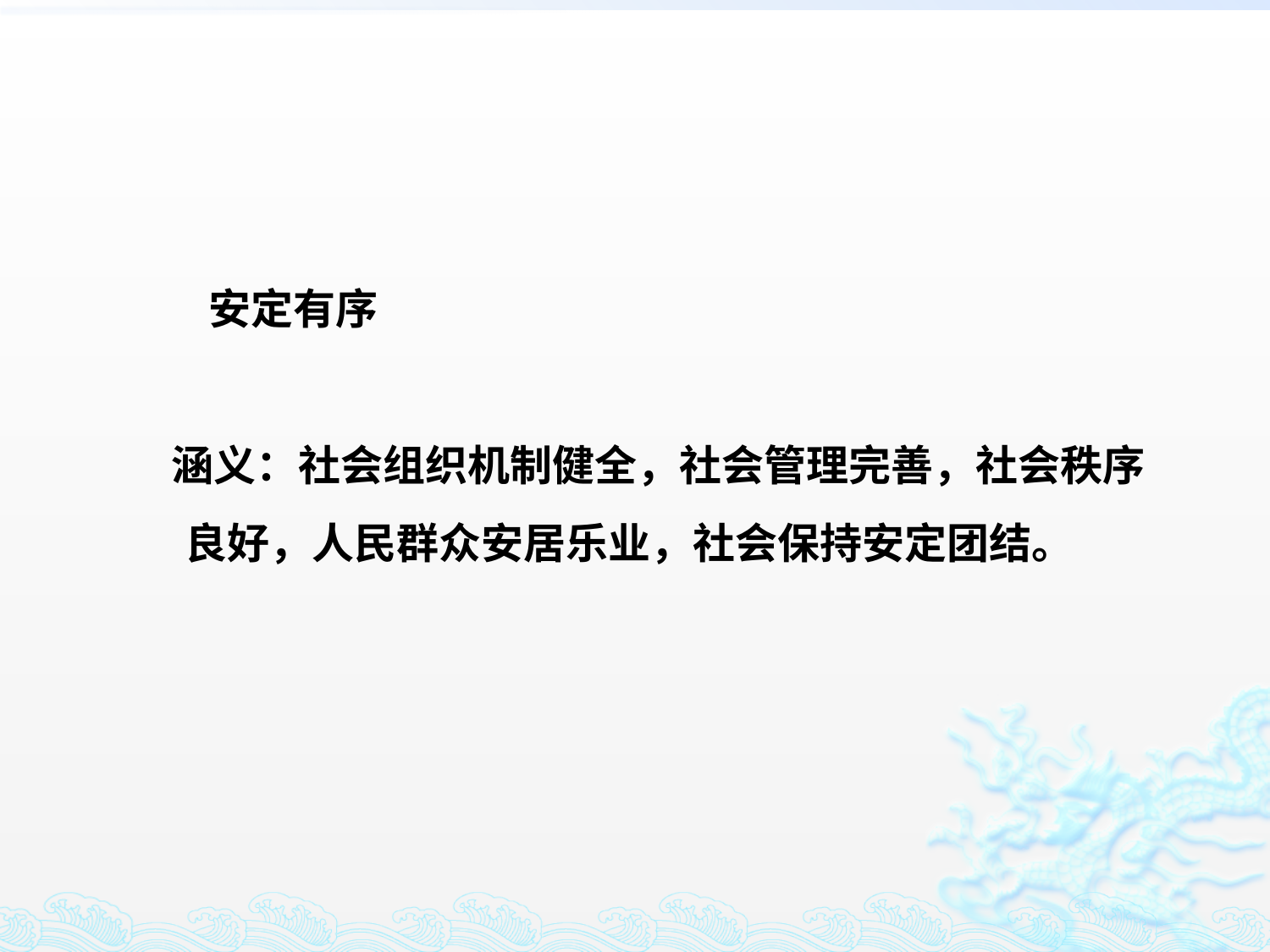

安定有序
  涵义：社会组织机制健全，社会管理完善，社会秩序良好，人民群众安居乐业，社会保持安定团结。